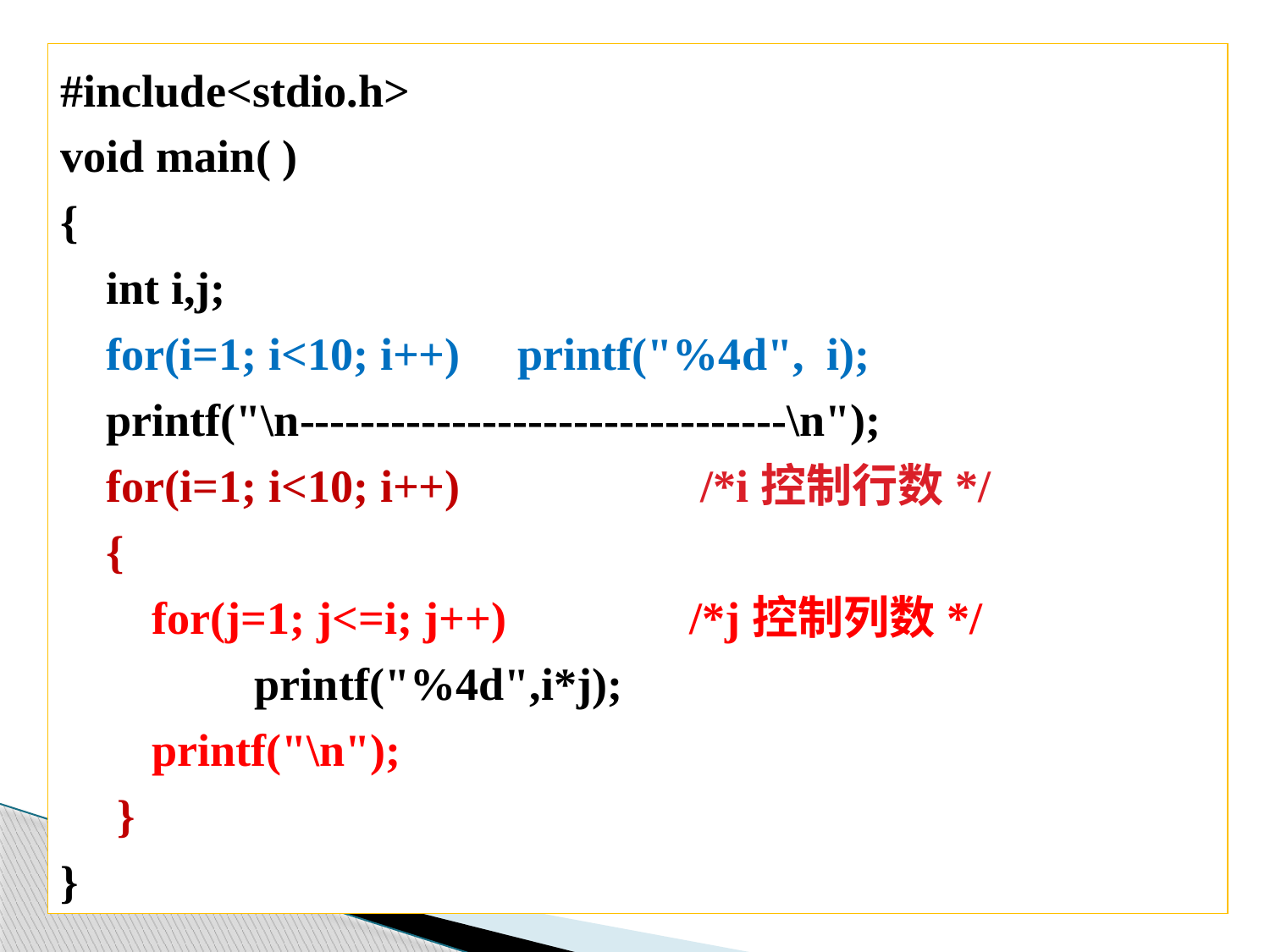

#include<stdio.h>
void main( )
{
    int i,j;
    for(i=1; i<10; i++)     printf("%4d",  i);
    printf("\n--------------------------------\n");
    for(i=1; i<10; i++)                     /*i控制行数*/
    {
        for(j=1; j<=i; j++)                /*j控制列数*/
                 printf("%4d",i*j);
        printf("\n");
     }
}